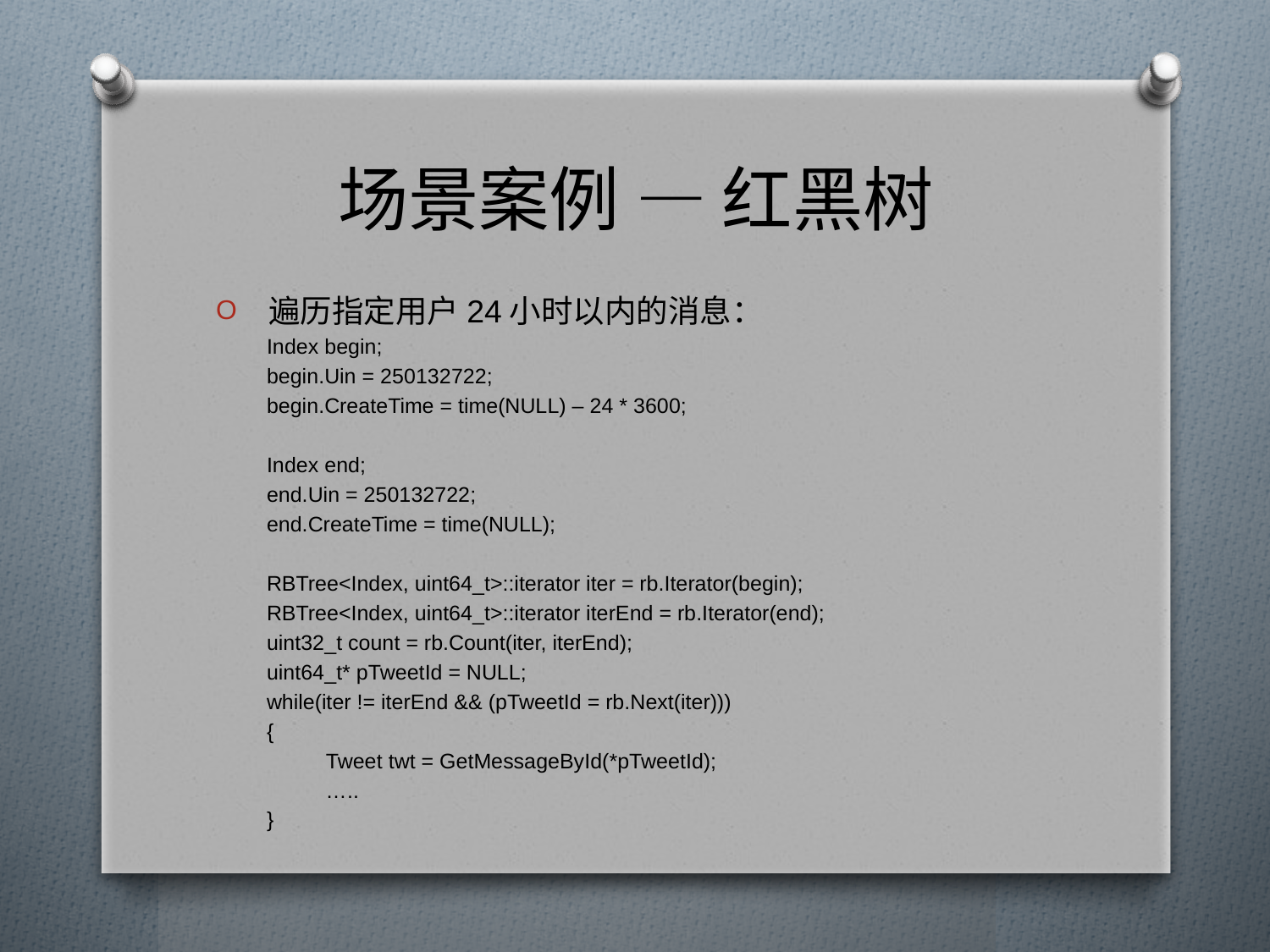

# 场景案例 — 红黑树
 遍历指定用户24小时以内的消息：
Index begin;
begin.Uin = 250132722;
begin.CreateTime = time(NULL) – 24 * 3600;

Index end;
end.Uin = 250132722;
end.CreateTime = time(NULL);

RBTree<Index, uint64_t>::iterator iter = rb.Iterator(begin);
RBTree<Index, uint64_t>::iterator iterEnd = rb.Iterator(end);
uint32_t count = rb.Count(iter, iterEnd);
uint64_t* pTweetId = NULL;
while(iter != iterEnd && (pTweetId = rb.Next(iter)))
{
          Tweet twt = GetMessageById(*pTweetId);
          …..
}